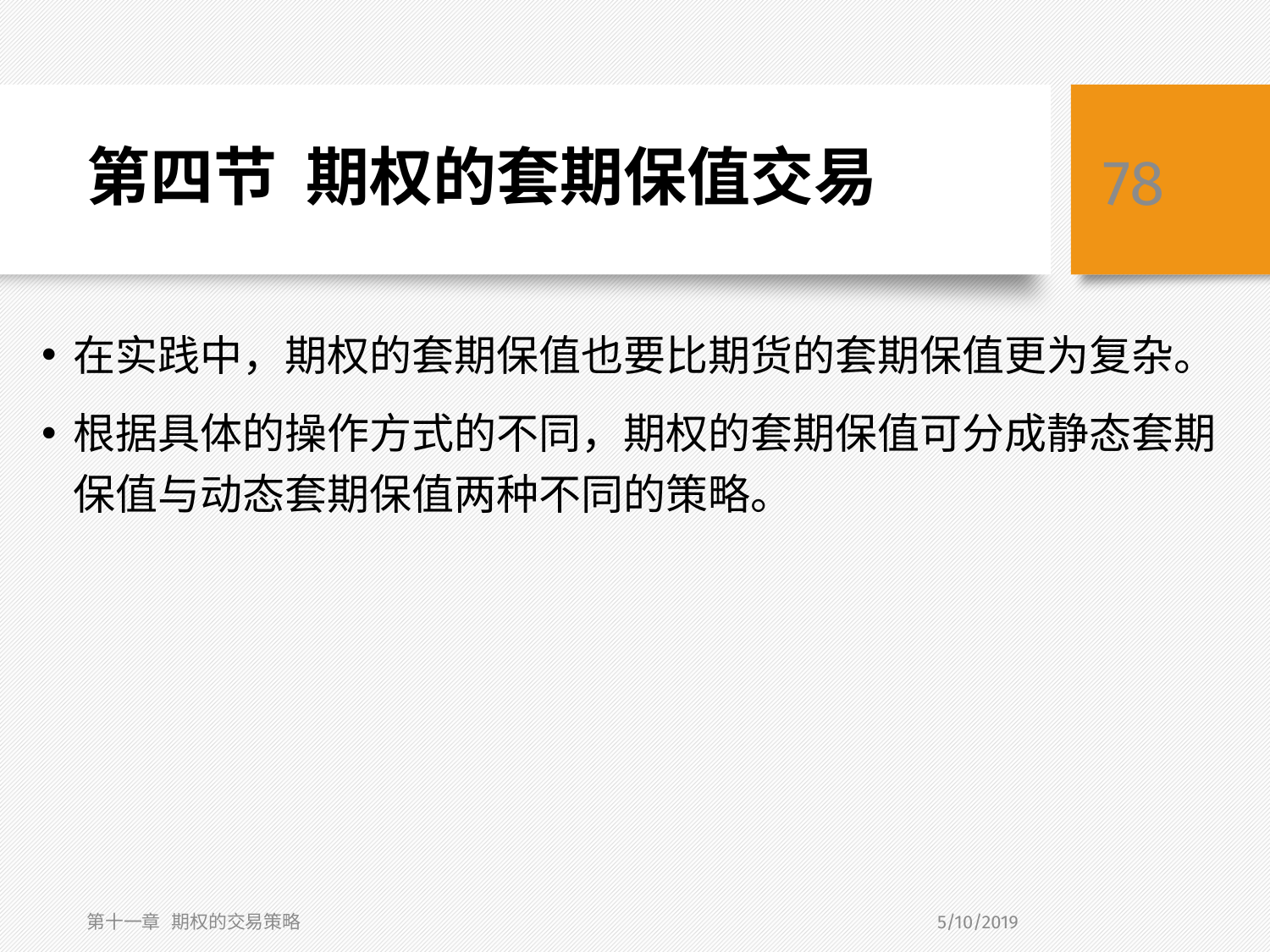

# 第四节  期权的套期保值交易
78
在实践中，期权的套期保值也要比期货的套期保值更为复杂。
根据具体的操作方式的不同，期权的套期保值可分成静态套期保值与动态套期保值两种不同的策略。
5/10/2019
第十一章  期权的交易策略